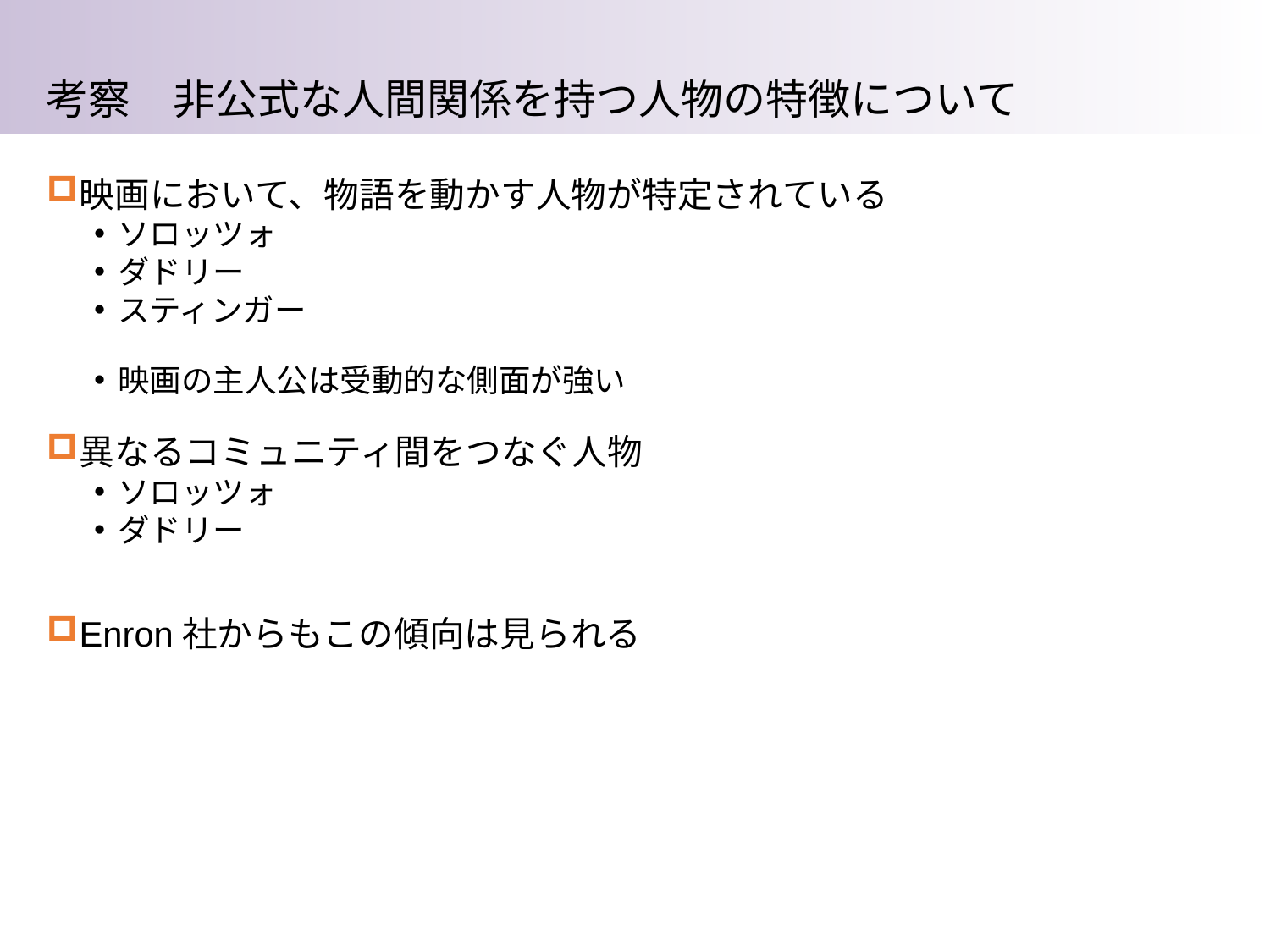

考察　非公式な人間関係を持つ人物の特徴について
映画において、物語を動かす人物が特定されている
ソロッツォ
ダドリー
スティンガー

映画の主人公は受動的な側面が強い

異なるコミュニティ間をつなぐ人物
ソロッツォ
ダドリー

Enron社からもこの傾向は見られる